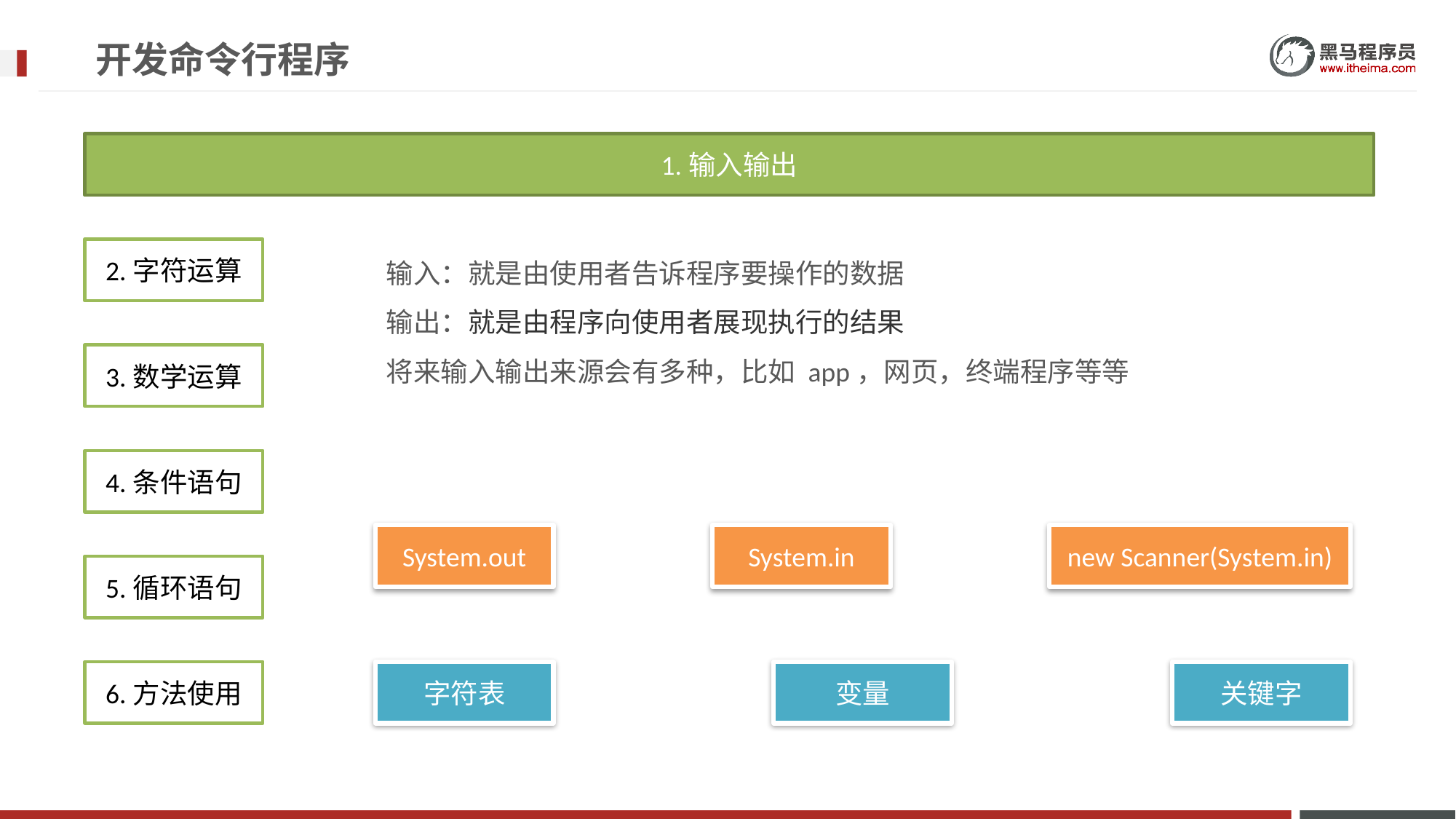

# 开发命令行程序
1.输入输出
输入：就是由使用者告诉程序要操作的数据
输出：就是由程序向使用者展现执行的结果
将来输入输出来源会有多种，比如 app，网页，终端程序等等
2.字符运算
3.数学运算
4.条件语句
System.in
new Scanner(System.in)
System.out
5.循环语句
6.方法使用
字符表
变量
关键字